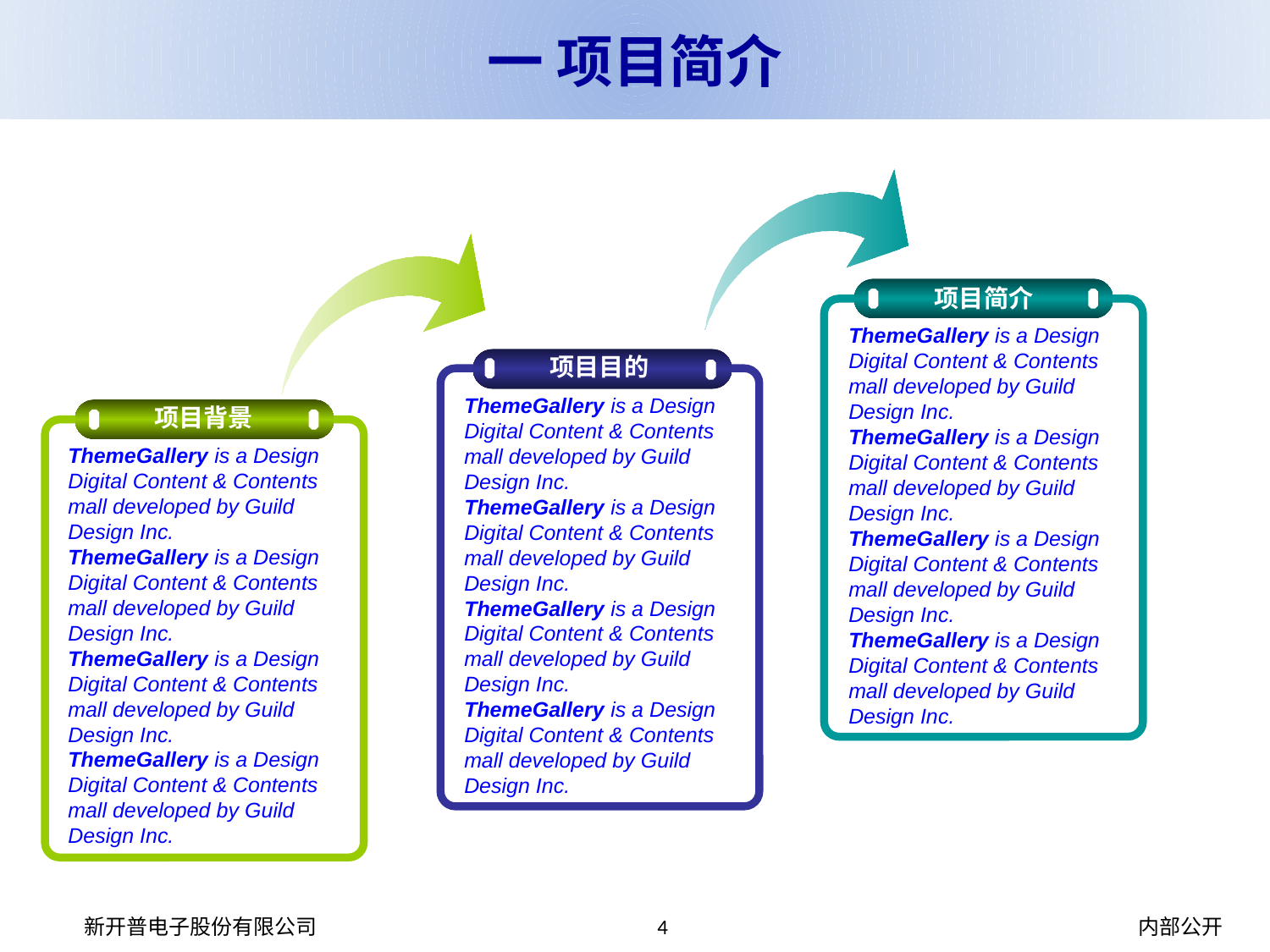

一 项目简介

项目简介

ThemeGallery is a Design Digital Content & Contents mall developed by Guild Design Inc.
ThemeGallery is a Design Digital Content & Contents mall developed by Guild Design Inc.
ThemeGallery is a Design Digital Content & Contents mall developed by Guild Design Inc.
ThemeGallery is a Design Digital Content & Contents mall developed by Guild Design Inc.

项目目的

ThemeGallery is a Design Digital Content & Contents mall developed by Guild Design Inc.
ThemeGallery is a Design Digital Content & Contents mall developed by Guild Design Inc.
ThemeGallery is a Design Digital Content & Contents mall developed by Guild Design Inc.
ThemeGallery is a Design Digital Content & Contents mall developed by Guild Design Inc.
项目背景

ThemeGallery is a Design Digital Content & Contents mall developed by Guild Design Inc.
ThemeGallery is a Design Digital Content & Contents mall developed by Guild Design Inc.
ThemeGallery is a Design Digital Content & Contents mall developed by Guild Design Inc.
ThemeGallery is a Design Digital Content & Contents mall developed by Guild Design Inc.
新开普电子股份有限公司
4
内部公开